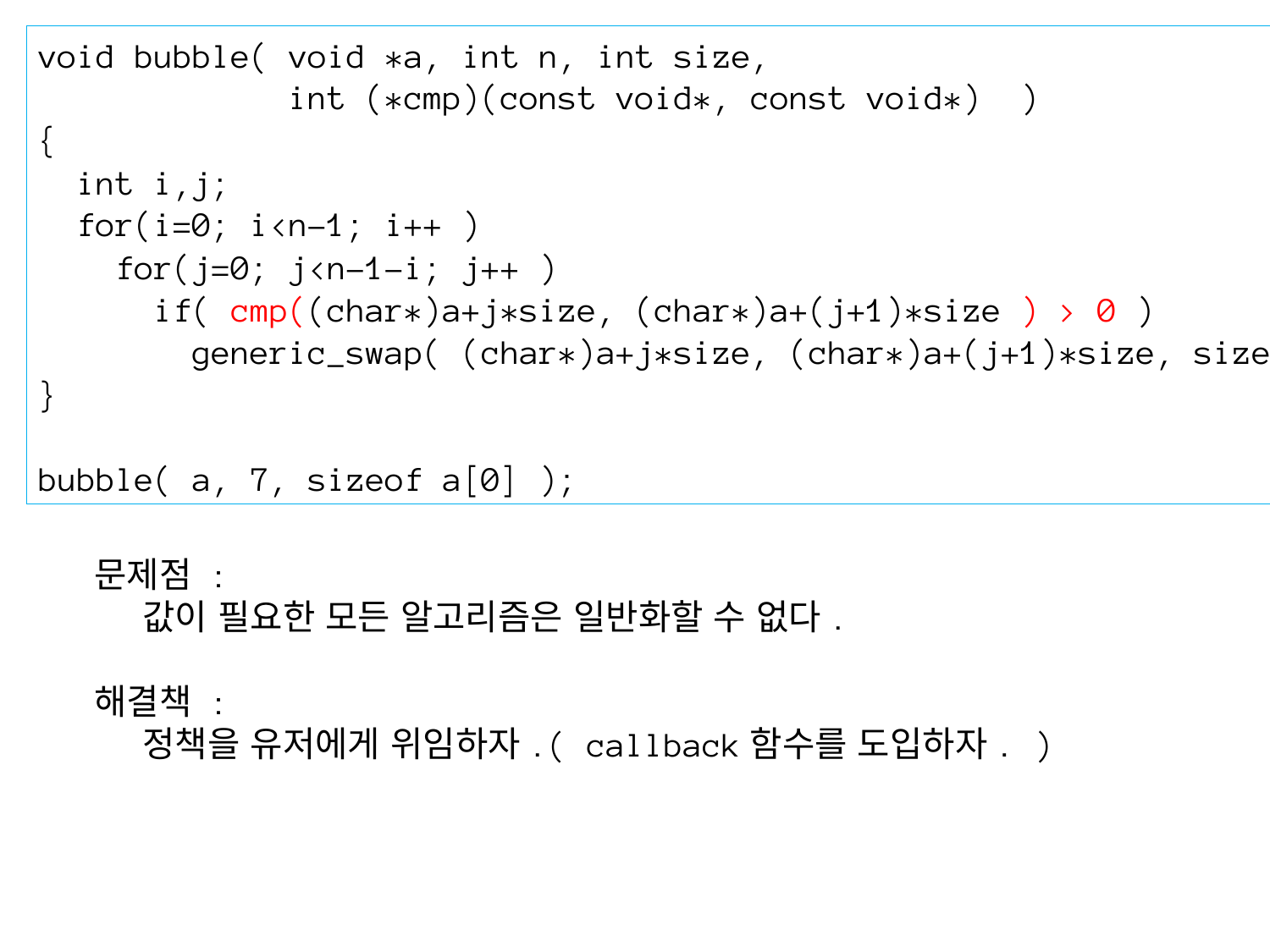

void bubble( void *a, int n, int size,
             int (*cmp)(const void*, const void*)  )
{
  int i,j;
  for(i=0; i<n-1; i++ )
    for(j=0; j<n-1-i; j++ )
      if( cmp((char*)a+j*size, (char*)a+(j+1)*size ) > 0 )
        generic_swap( (char*)a+j*size, (char*)a+(j+1)*size, size );
}

bubble( a, 7, sizeof a[0] );
문제점 :
    값이 필요한 모든 알고리즘은 일반화할 수 없다.

해결책 :
    정책을 유저에게 위임하자.( callback함수를 도입하자. )